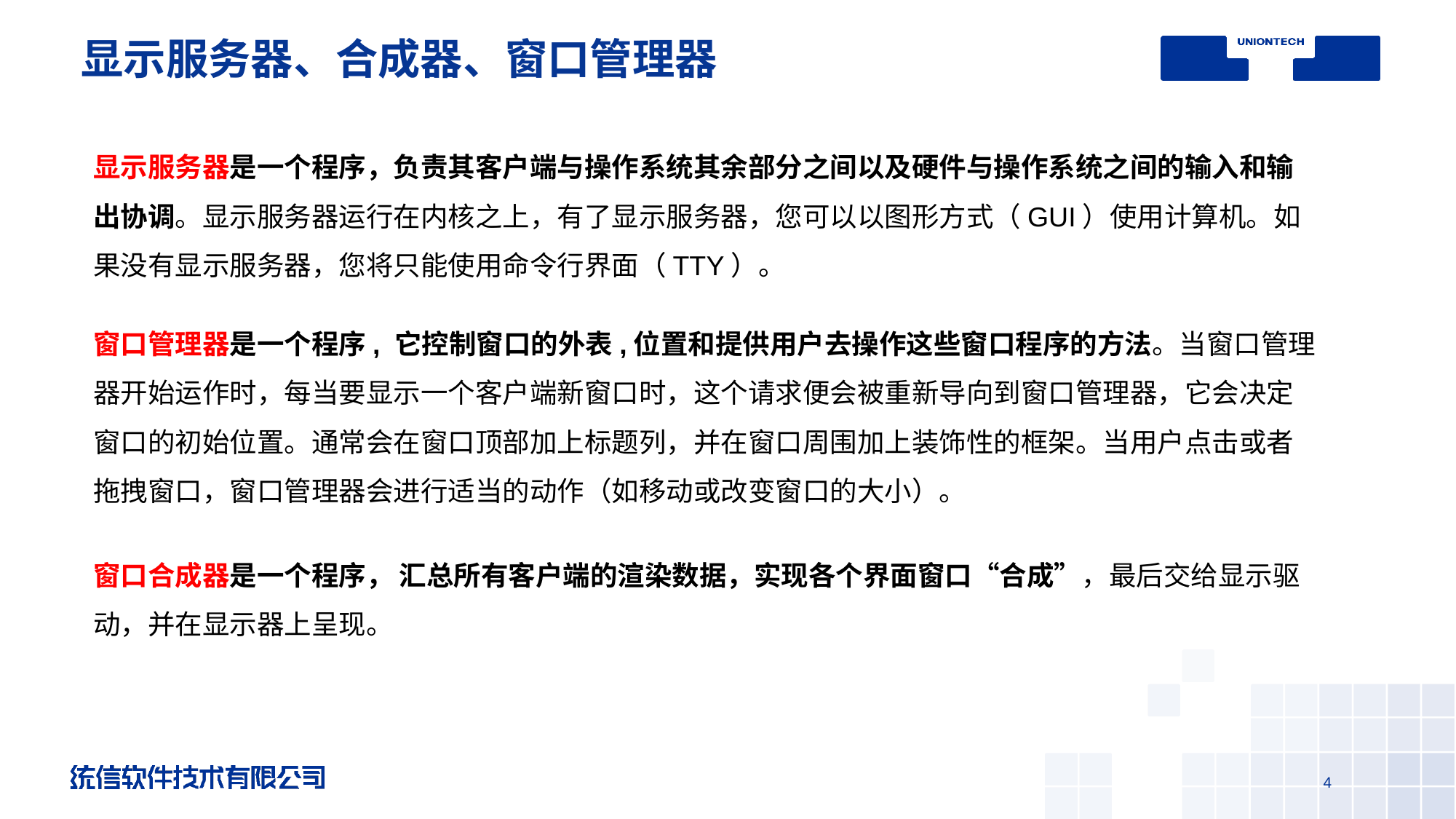

# 显示服务器、合成器、窗口管理器
显示服务器是一个程序，负责其客户端与操作系统其余部分之间以及硬件与操作系统之间的输入和输出协调。显示服务器运行在内核之上，有了显示服务器，您可以以图形方式（GUI）使用计算机。如果没有显示服务器，您将只能使用命令行界面（TTY）。

窗口管理器是一个程序, 它控制窗口的外表,位置和提供用户去操作这些窗口程序的方法。当窗口管理器开始运作时，每当要显示一个客户端新窗口时，这个请求便会被重新导向到窗口管理器，它会决定窗口的初始位置。通常会在窗口顶部加上标题列，并在窗口周围加上装饰性的框架。当用户点击或者拖拽窗口，窗口管理器会进行适当的动作（如移动或改变窗口的大小）。
窗口合成器是一个程序， 汇总所有客户端的渲染数据，实现各个界面窗口“合成”，最后交给显示驱动，并在显示器上呈现。